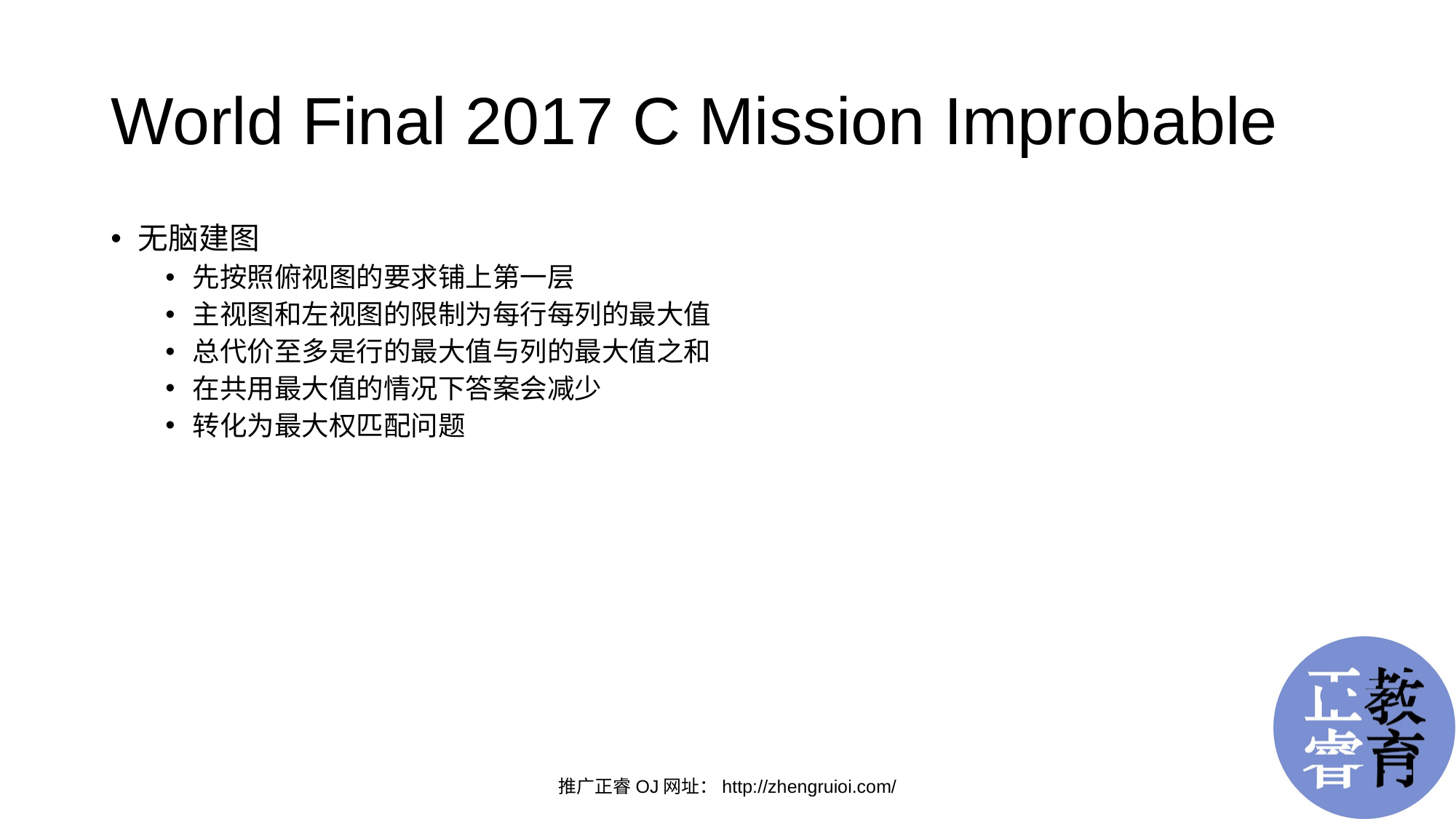

# World Final 2017 C Mission Improbable
无脑建图
先按照俯视图的要求铺上第一层
主视图和左视图的限制为每行每列的最大值
总代价至多是行的最大值与列的最大值之和
在共用最大值的情况下答案会减少
转化为最大权匹配问题